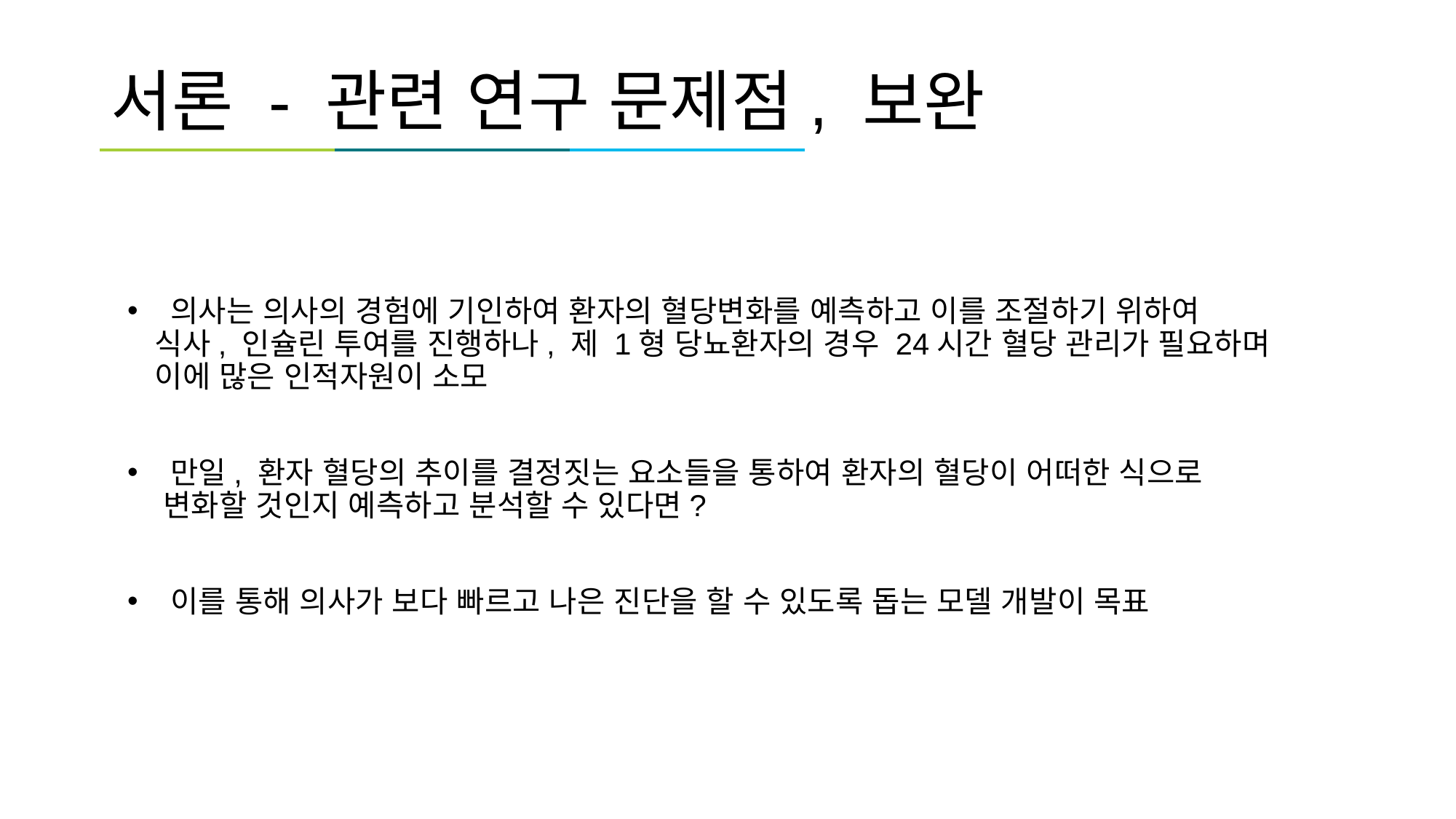

# 서론 - 관련 연구 문제점, 보완
 의사는 의사의 경험에 기인하여 환자의 혈당변화를 예측하고 이를 조절하기 위하여
식사, 인슐린 투여를 진행하나, 제 1형 당뇨환자의 경우 24시간 혈당 관리가 필요하며
이에 많은 인적자원이 소모

 만일, 환자 혈당의 추이를 결정짓는 요소들을 통하여 환자의 혈당이 어떠한 식으로
 변화할 것인지 예측하고 분석할 수 있다면?

 이를 통해 의사가 보다 빠르고 나은 진단을 할 수 있도록 돕는 모델 개발이 목표